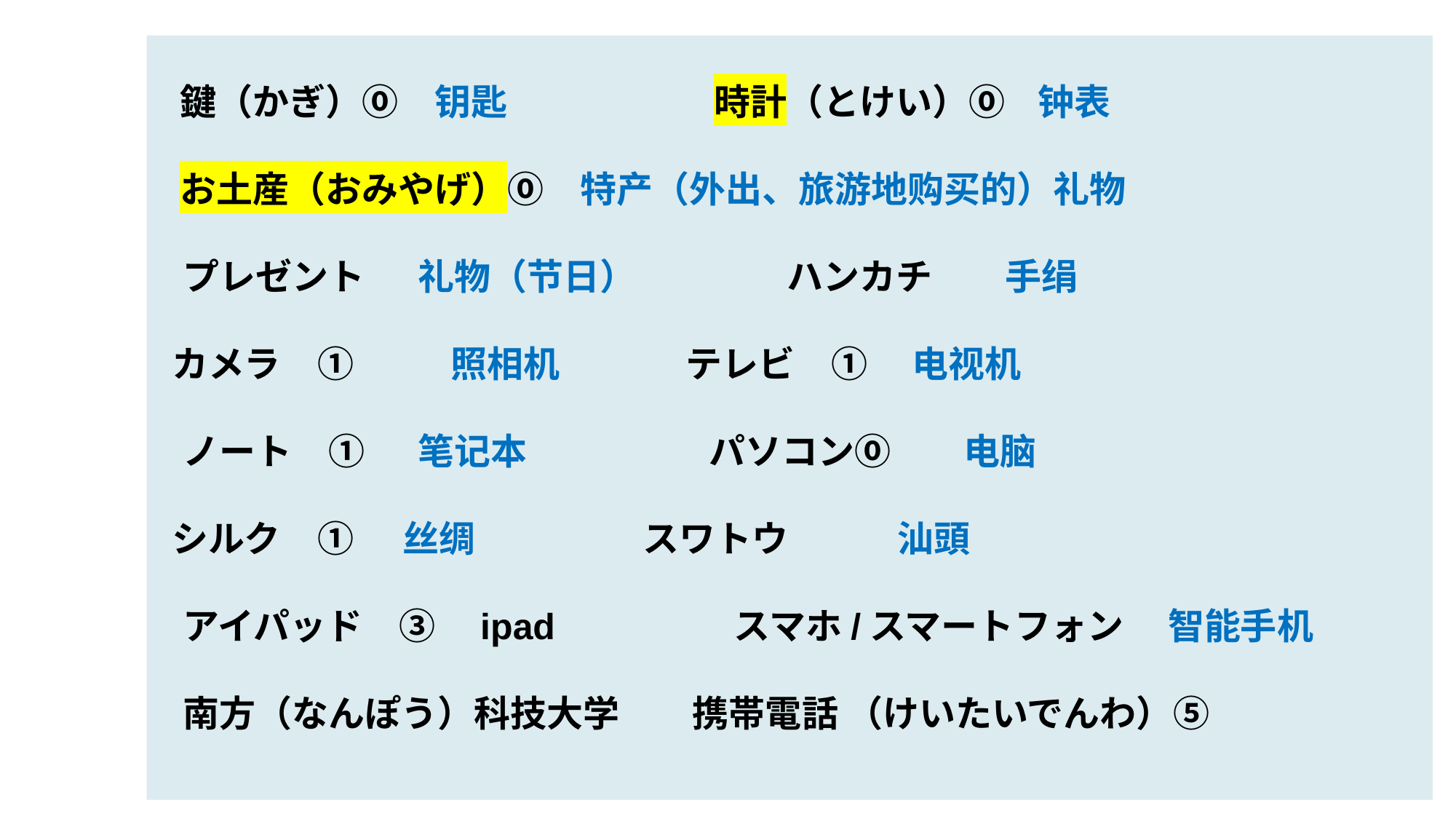

鍵（かぎ）⓪　钥匙 　　　　 　 時計（とけい）⓪    钟表
   お土産（おみやげ）⓪　特产（外出、旅游地购买的）礼物
　プレゼント　  礼物（节日）             　 ハンカチ　　手绢
  カメラ　①　　   照相机  　　　テレビ　① 　电视机
　ノート　①　  笔记本　　　　　パソコン⓪　　电脑
  シルク　①      丝绸                　スワトウ　　　汕頭
　アイパッド　③　ipad      　　　スマホ/スマートフォン 　智能手机
　南方（なんぽう）科技大学　　携帯電話 （けいたいでんわ）⑤